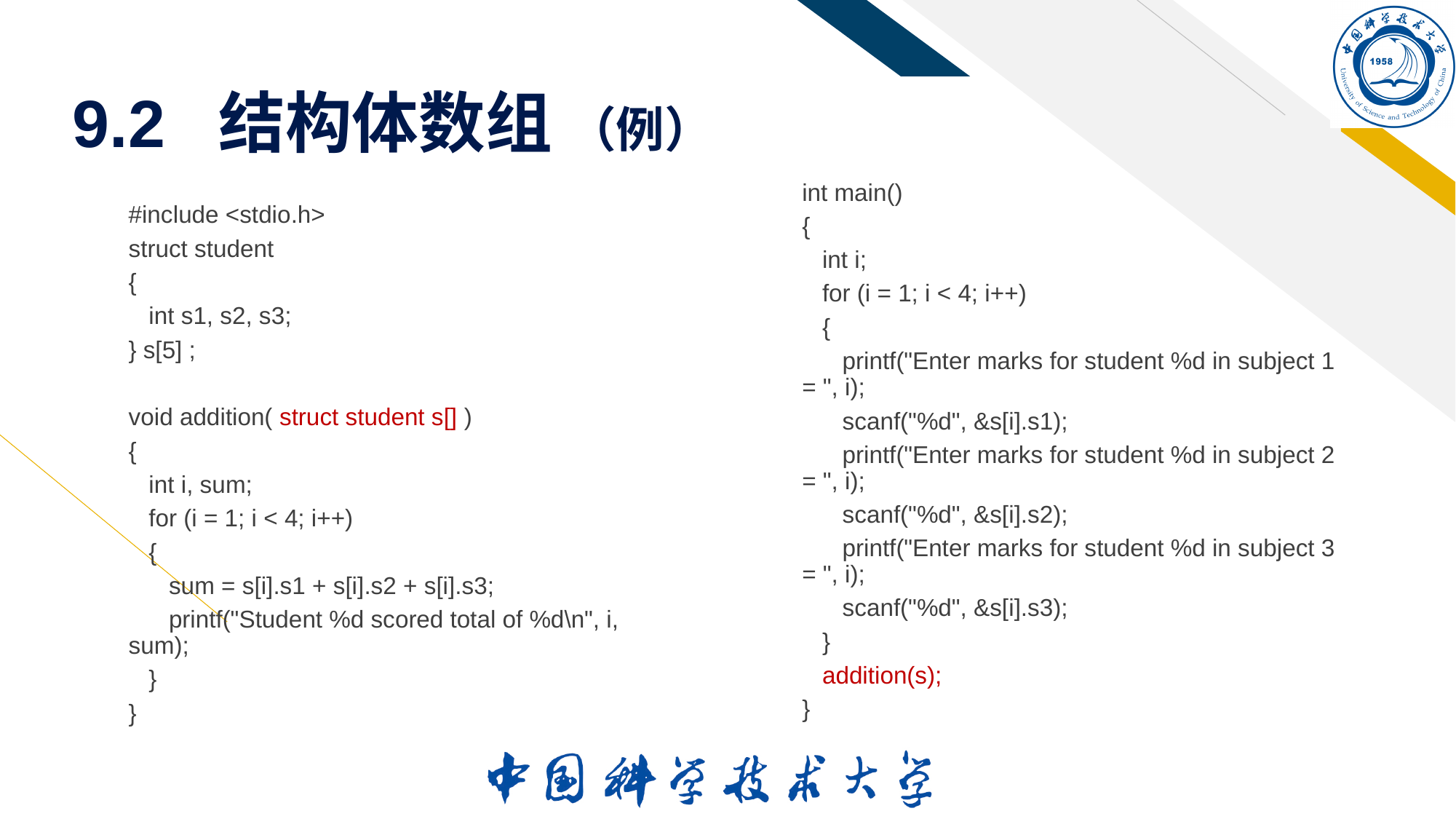

# 9.2  结构体数组 （例）
int main()
{
   int i;
   for (i = 1; i < 4; i++)
   {
      printf("Enter marks for student %d in subject 1 = ", i);
      scanf("%d", &s[i].s1);
      printf("Enter marks for student %d in subject 2 = ", i);
      scanf("%d", &s[i].s2);
      printf("Enter marks for student %d in subject 3 = ", i);
      scanf("%d", &s[i].s3);
   }
   addition(s);
}

#include <stdio.h>
struct student
{
   int s1, s2, s3;
} s[5] ;

void addition( struct student s[] )
{
   int i, sum;
   for (i = 1; i < 4; i++)
   {
      sum = s[i].s1 + s[i].s2 + s[i].s3;
      printf("Student %d scored total of %d\n", i, sum);
   }
}